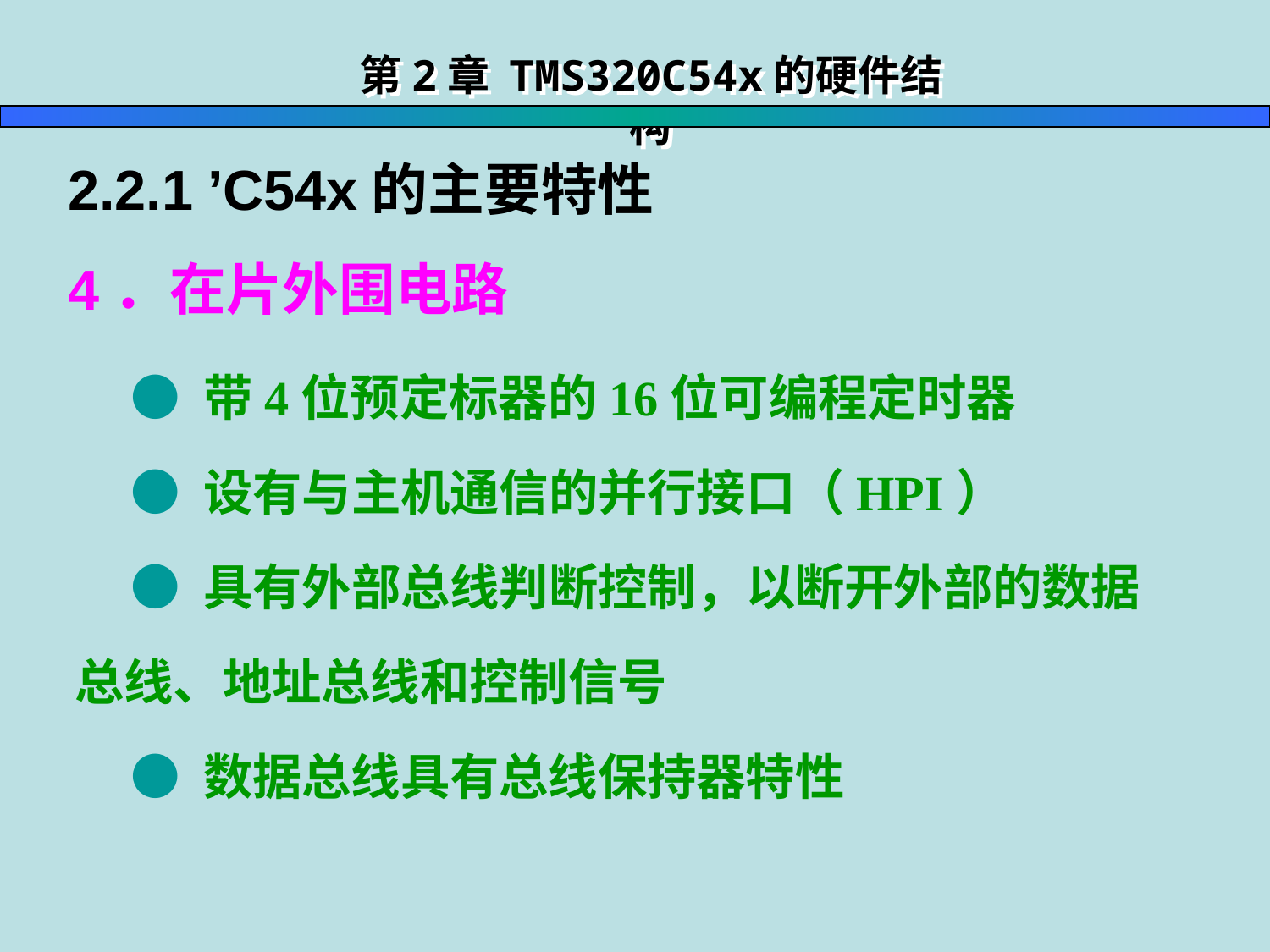

第2章 TMS320C54x的硬件结构

 2.2.1 ’C54x的主要特性
 4．在片外围电路
     ● 带4位预定标器的16位可编程定时器
     ● 设有与主机通信的并行接口（HPI）
     ● 具有外部总线判断控制，以断开外部的数据总线、地址总线和控制信号
     ● 数据总线具有总线保持器特性
19